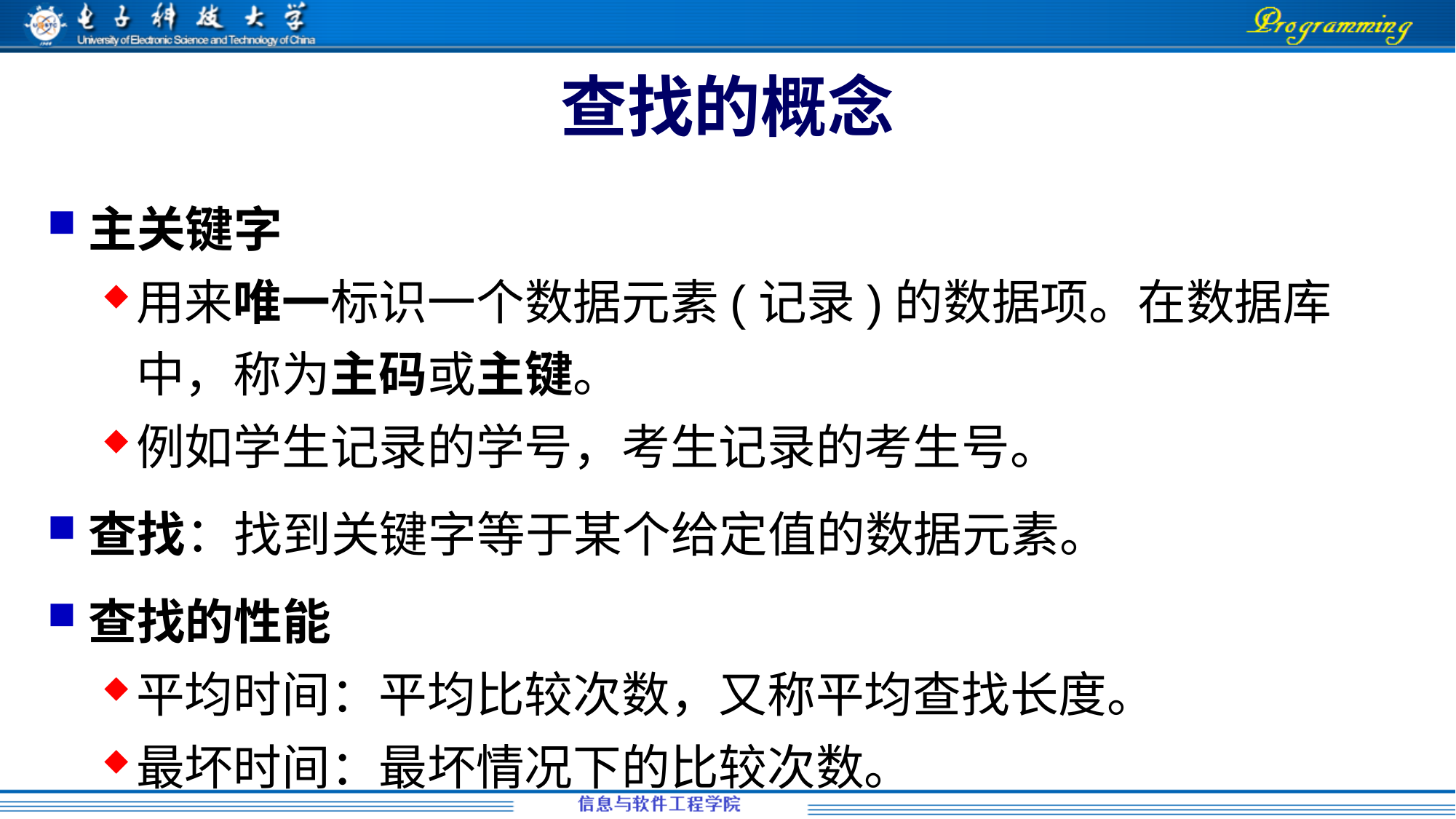

# 查找的概念
主关键字
用来唯一标识一个数据元素(记录)的数据项。在数据库中，称为主码或主键。
例如学生记录的学号，考生记录的考生号。
查找：找到关键字等于某个给定值的数据元素。
查找的性能
平均时间：平均比较次数，又称平均查找长度。
最坏时间：最坏情况下的比较次数。